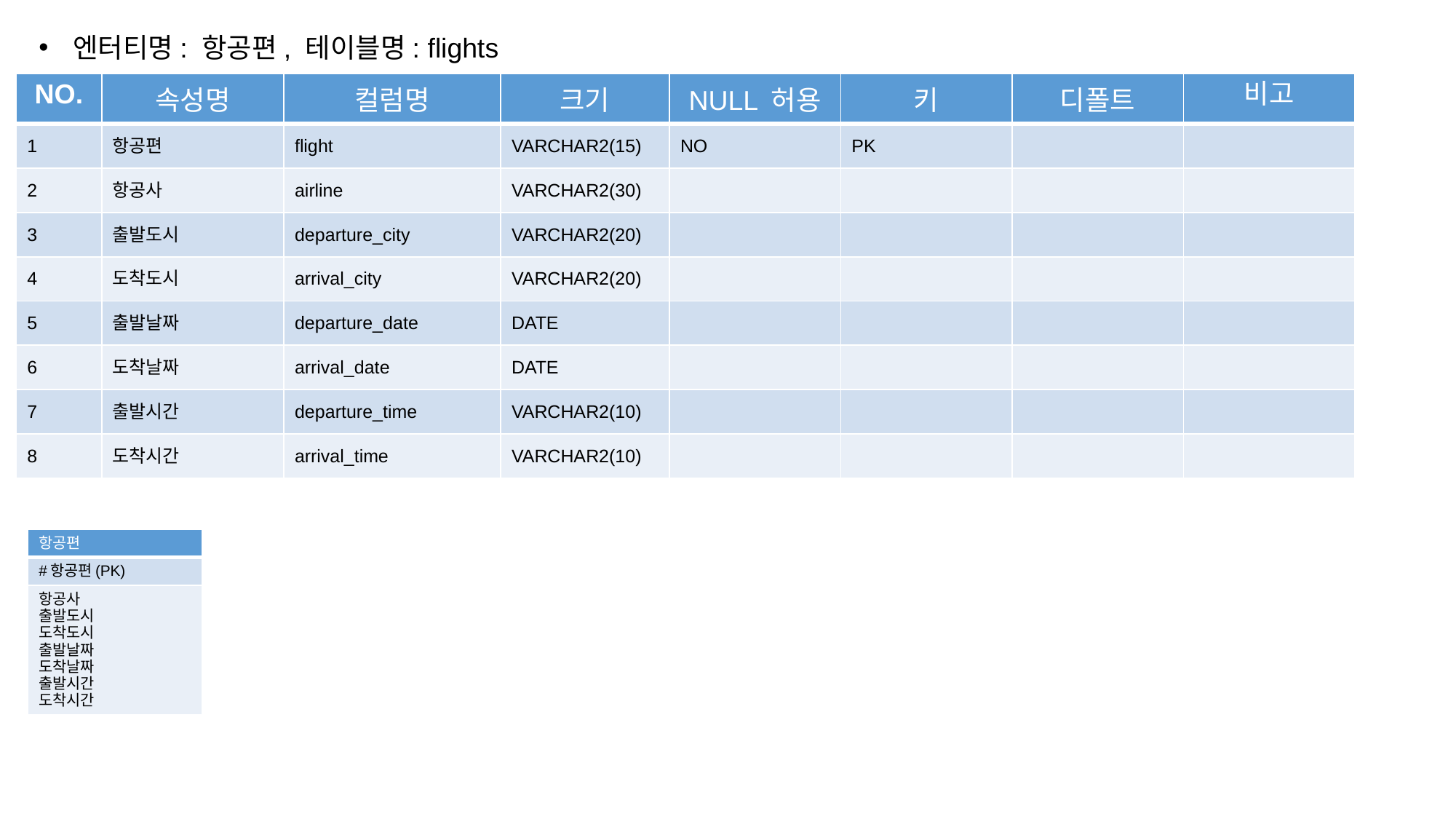

엔터티명: 항공편, 테이블명: flights
| NO. | 속성명 | 컬럼명 | 크기 | NULL 허용 | 키 | 디폴트 | 비고 |
| --- | --- | --- | --- | --- | --- | --- | --- |
| 1 | 항공편 | flight | VARCHAR2(15) | NO | PK |  |  |
| 2 | 항공사 | airline | VARCHAR2(30) |  |  |  |  |
| 3 | 출발도시 | departure\_city | VARCHAR2(20) |  |  |  |  |
| 4 | 도착도시 | arrival\_city | VARCHAR2(20) |  |  |  |  |
| 5 | 출발날짜 | departure\_date | DATE |  |  |  |  |
| 6 | 도착날짜 | arrival\_date | DATE |  |  |  |  |
| 7 | 출발시간 | departure\_time | VARCHAR2(10) |  |  |  |  |
| 8 | 도착시간 | arrival\_time | VARCHAR2(10) |  |  |  |  |
| 항공편 |
| --- |
| #항공편(PK) |
| 항공사 출발도시 도착도시 출발날짜 도착날짜 출발시간 도착시간 |